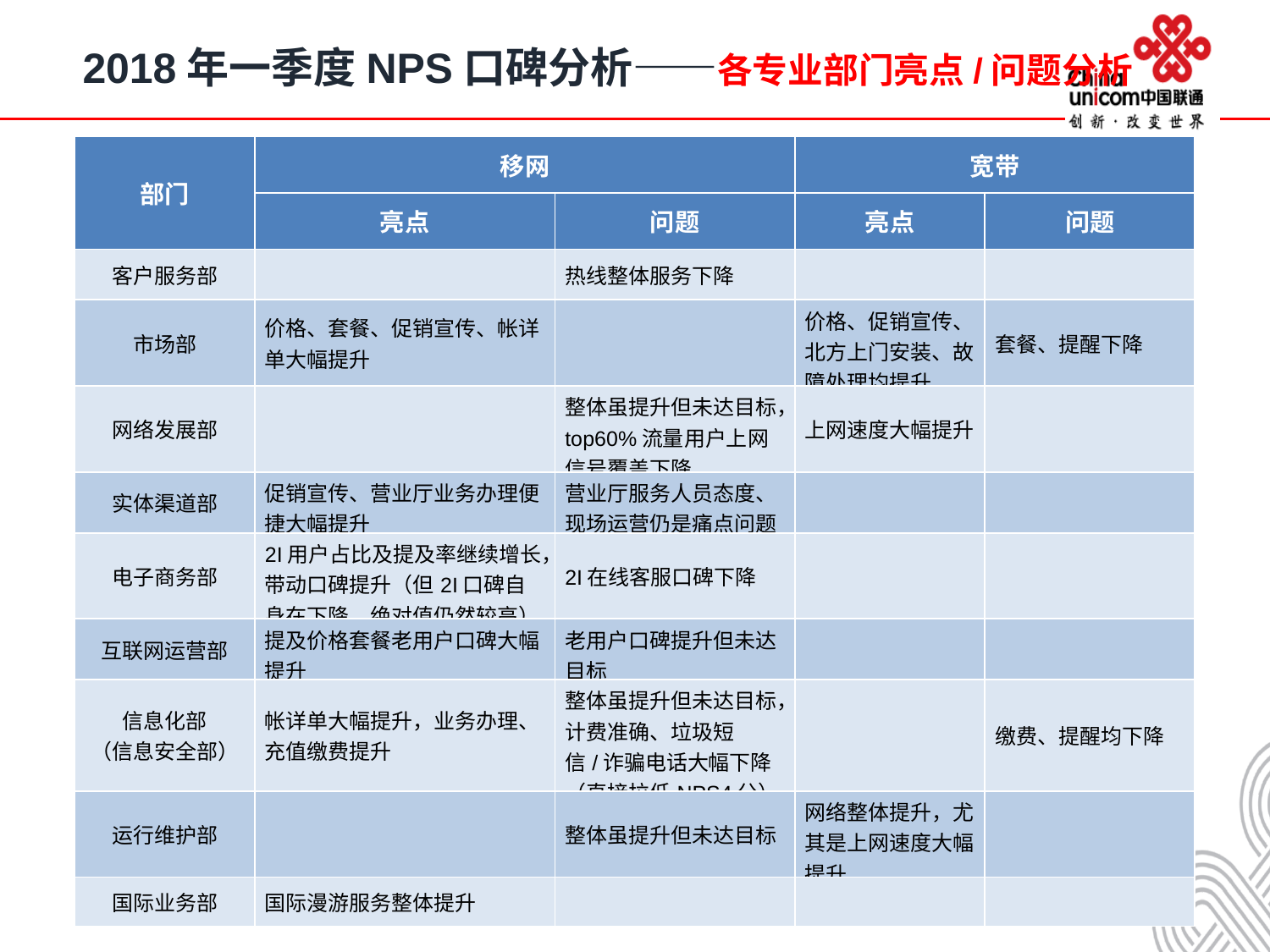

2018年一季度NPS口碑分析——各专业部门亮点/问题分析
| 部门 | 移网 |  | 宽带 |  |
| --- | --- | --- | --- | --- |
|  | 亮点 | 问题 | 亮点 | 问题 |
| 客户服务部 |  | 热线整体服务下降 |  |  |
| 市场部 | 价格、套餐、促销宣传、帐详单大幅提升 |  | 价格、促销宣传、北方上门安装、故障处理均提升 | 套餐、提醒下降 |
| 网络发展部 |  | 整体虽提升但未达目标，top60%流量用户上网信号覆盖下降 | 上网速度大幅提升 |  |
| 实体渠道部 | 促销宣传、营业厅业务办理便捷大幅提升 | 营业厅服务人员态度、现场运营仍是痛点问题 |  |  |
| 电子商务部 | 2I用户占比及提及率继续增长，带动口碑提升（但2I口碑自身在下降，绝对值仍然较高） | 2I在线客服口碑下降 |  |  |
| 互联网运营部 | 提及价格套餐老用户口碑大幅提升 | 老用户口碑提升但未达目标 |  |  |
| 信息化部 （信息安全部） | 帐详单大幅提升，业务办理、充值缴费提升 | 整体虽提升但未达目标，计费准确、垃圾短信/诈骗电话大幅下降（直接拉低NPS4分） |  | 缴费、提醒均下降 |
| 运行维护部 |  | 整体虽提升但未达目标 | 网络整体提升，尤其是上网速度大幅提升 |  |
| 国际业务部 | 国际漫游服务整体提升 |  |  |  |